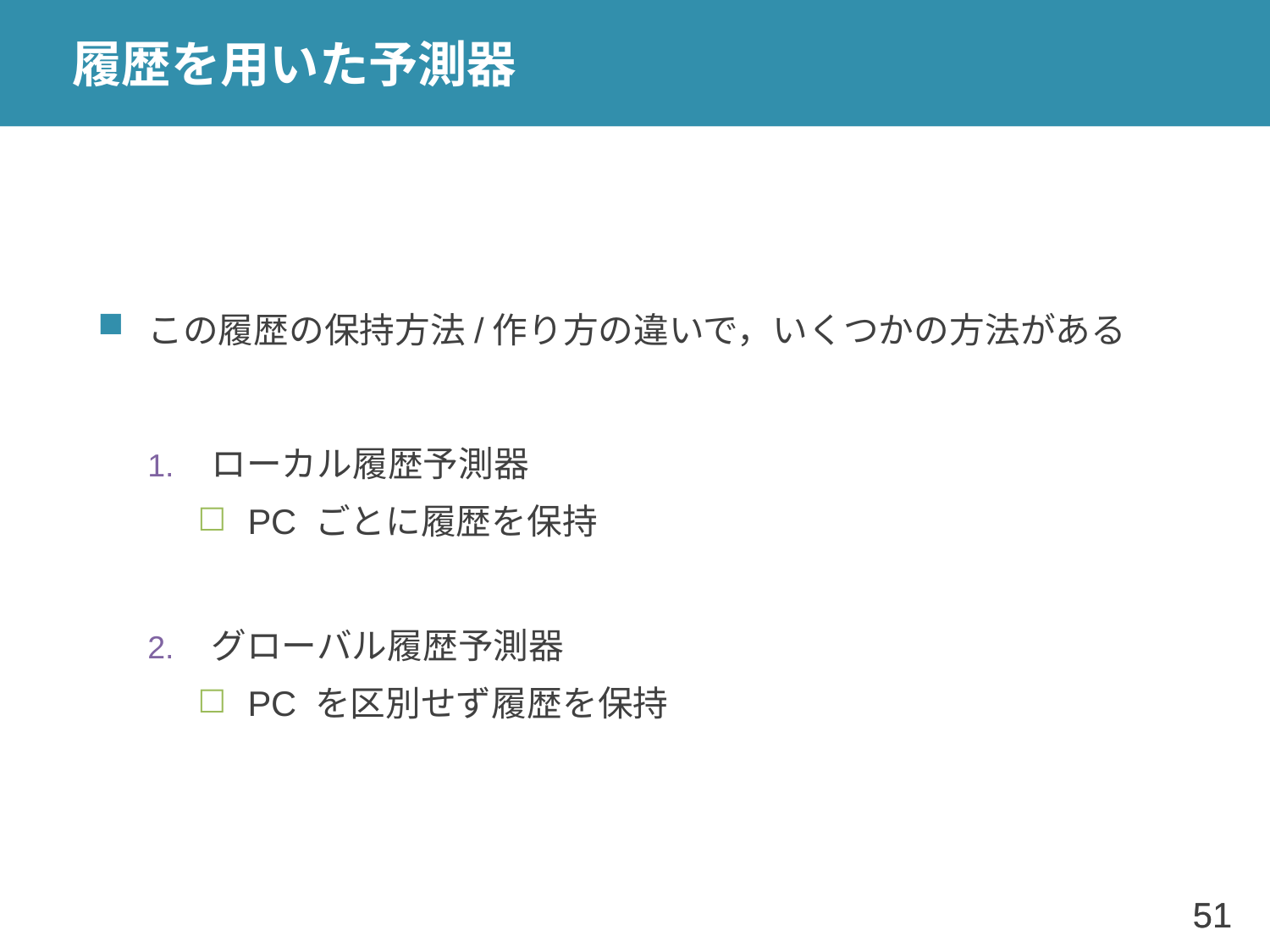

# 履歴を用いた予測器
この履歴の保持方法/作り方の違いで，いくつかの方法がある

ローカル履歴予測器
PC ごとに履歴を保持

グローバル履歴予測器
PC を区別せず履歴を保持